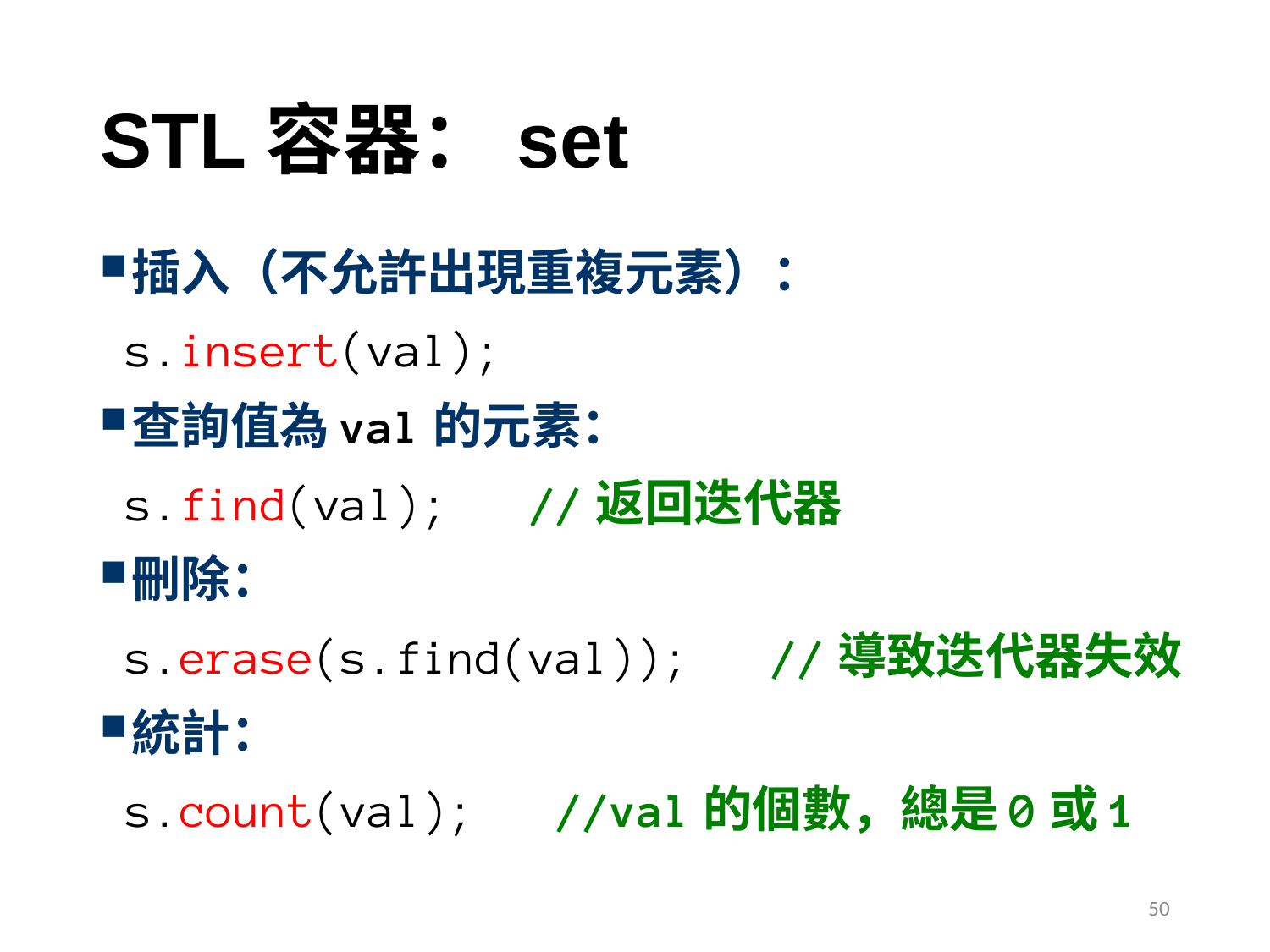

# STL容器：set
插入（不允許出現重複元素）：
 s.insert(val);
查詢值為val的元素：
 s.find(val);   //返回迭代器
刪除：
 s.erase(s.find(val));   //導致迭代器失效
統計：
 s.count(val);   //val的個數，總是0或1

50